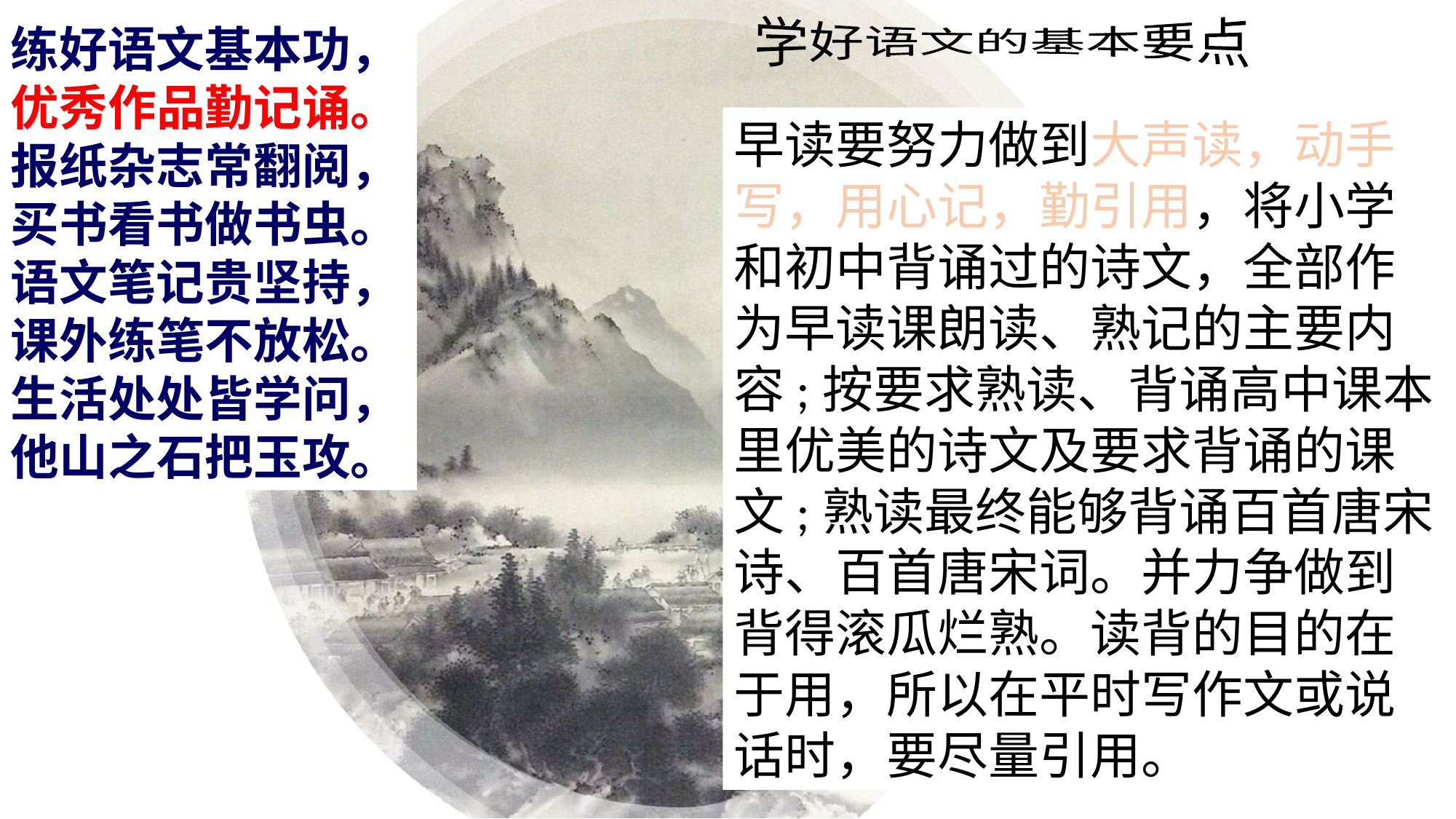

练好语文基本功，
优秀作品勤记诵。
报纸杂志常翻阅，
买书看书做书虫。
语文笔记贵坚持，
课外练笔不放松。
生活处处皆学问，
他山之石把玉攻。
学好语文的基本要点
早读要努力做到大声读，动手写，用心记，勤引用，将小学和初中背诵过的诗文，全部作为早读课朗读、熟记的主要内容;按要求熟读、背诵高中课本里优美的诗文及要求背诵的课文;熟读最终能够背诵百首唐宋诗、百首唐宋词。并力争做到背得滚瓜烂熟。读背的目的在于用，所以在平时写作文或说话时，要尽量引用。